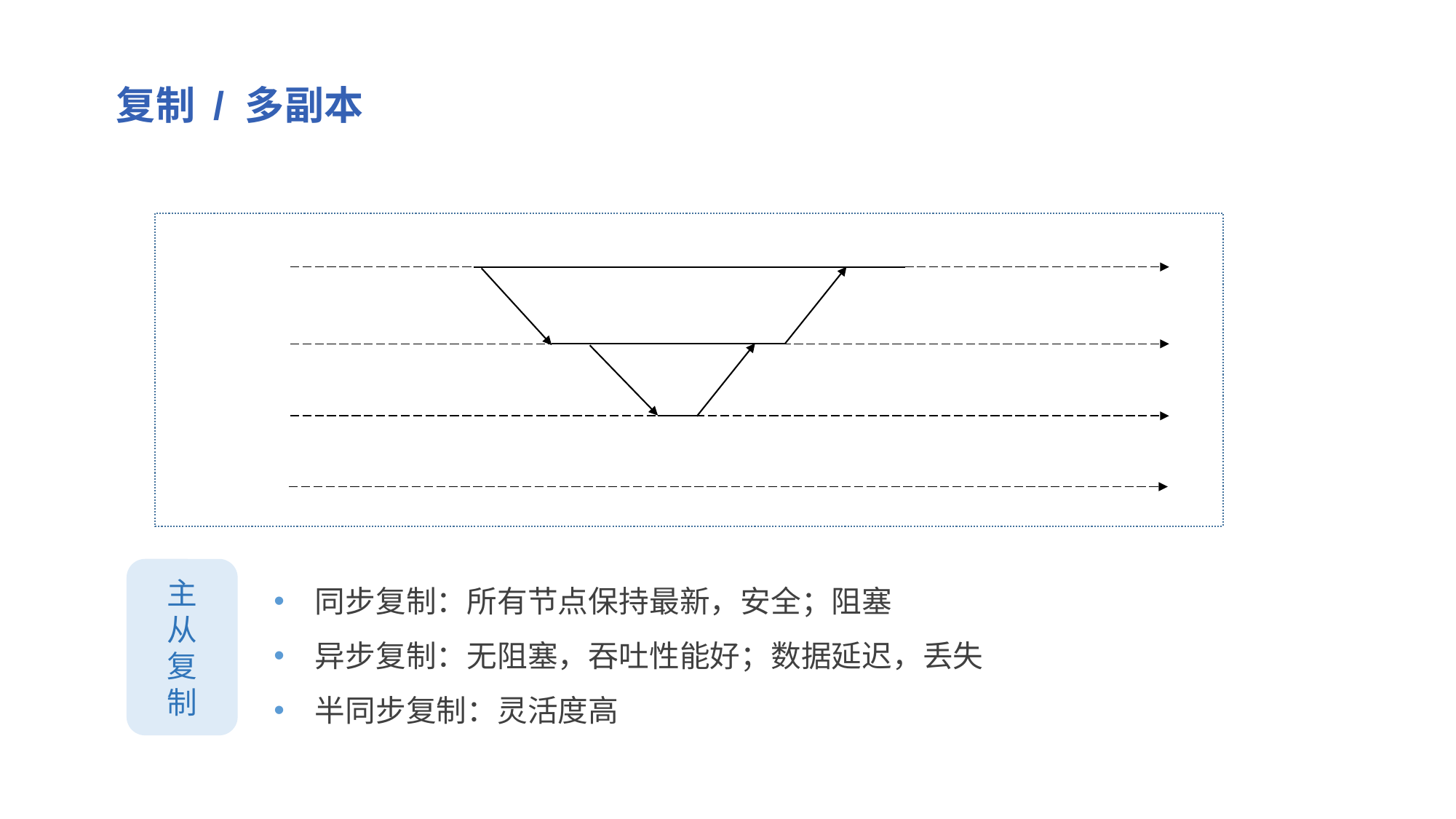

复制 / 多副本

主
从
复
制
同步复制：所有节点保持最新，安全；阻塞
异步复制：无阻塞，吞吐性能好；数据延迟，丢失
半同步复制：灵活度高